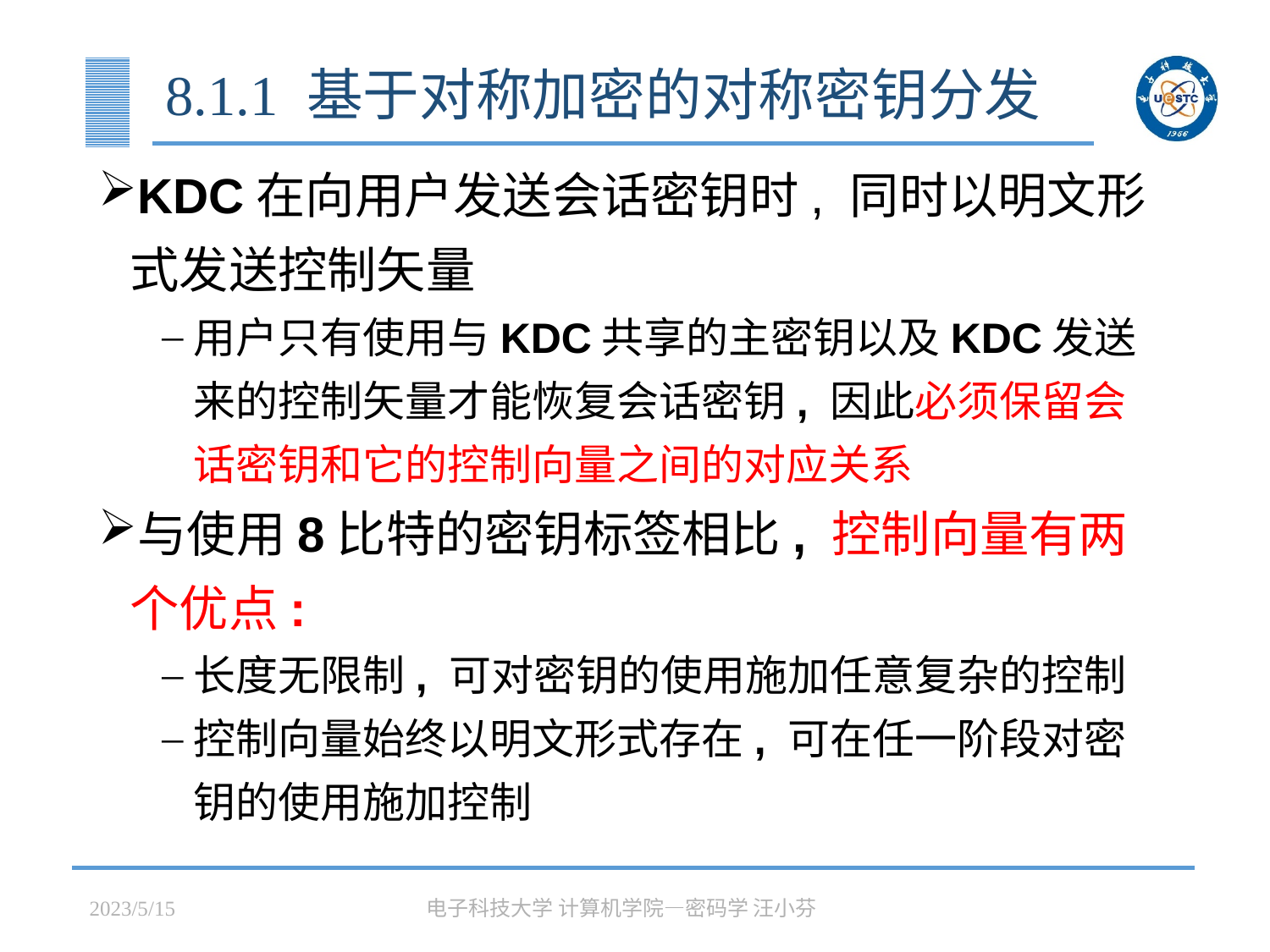

# 8.1.1 基于对称加密的对称密钥分发
KDC在向用户发送会话密钥时, 同时以明文形式发送控制矢量
用户只有使用与KDC共享的主密钥以及KDC发送来的控制矢量才能恢复会话密钥, 因此必须保留会话密钥和它的控制向量之间的对应关系
与使用8比特的密钥标签相比, 控制向量有两个优点:
长度无限制, 可对密钥的使用施加任意复杂的控制
控制向量始终以明文形式存在, 可在任一阶段对密钥的使用施加控制

2023/5/15
电子科技大学 计算机学院—密码学 汪小芬